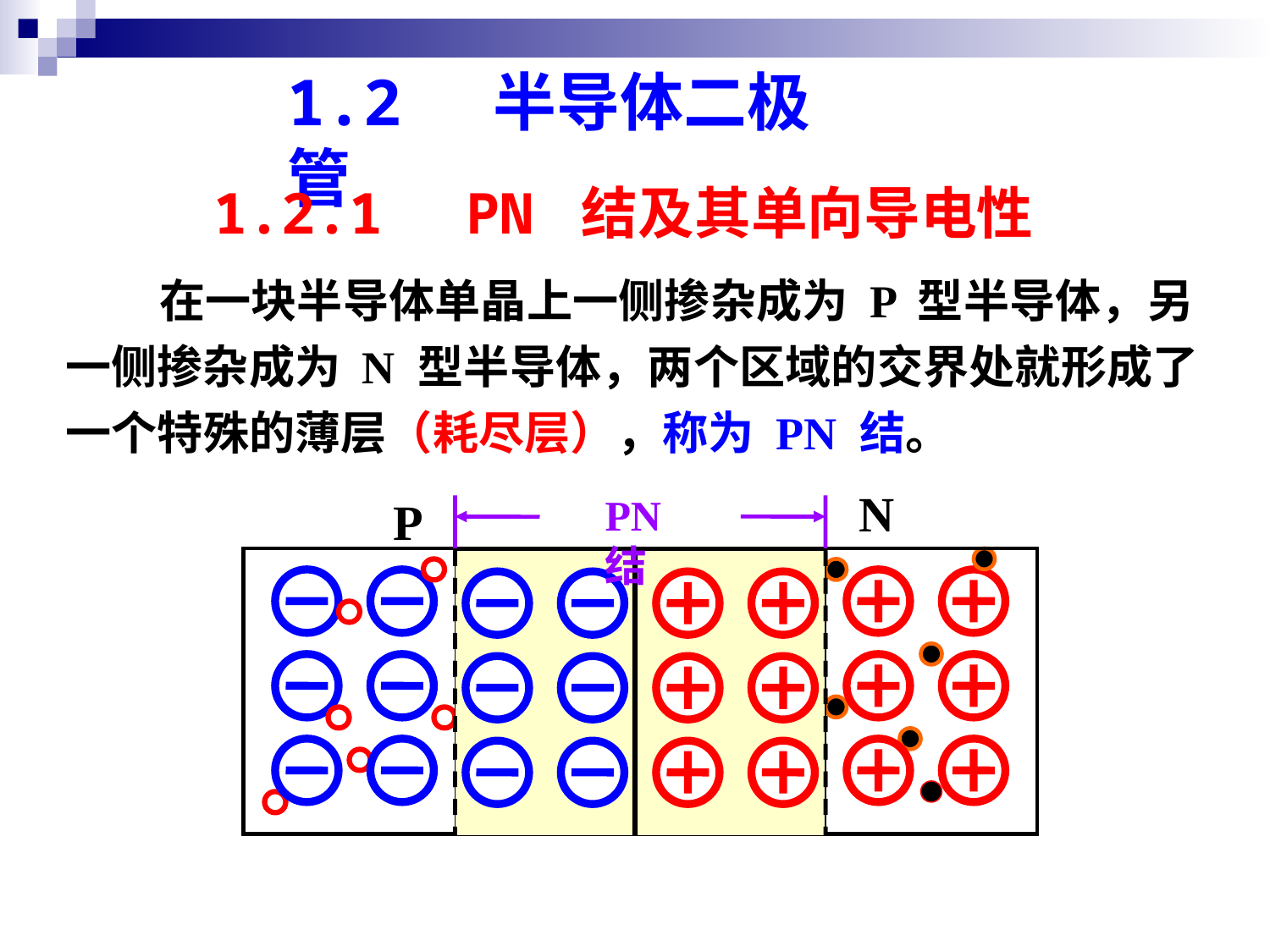

1.2  半导体二极管
1.2.1　PN 结及其单向导电性
        在一块半导体单晶上一侧掺杂成为 P 型半导体，另一侧掺杂成为 N 型半导体，两个区域的交界处就形成了一个特殊的薄层（耗尽层），称为 PN 结。
N
P

PN结

26